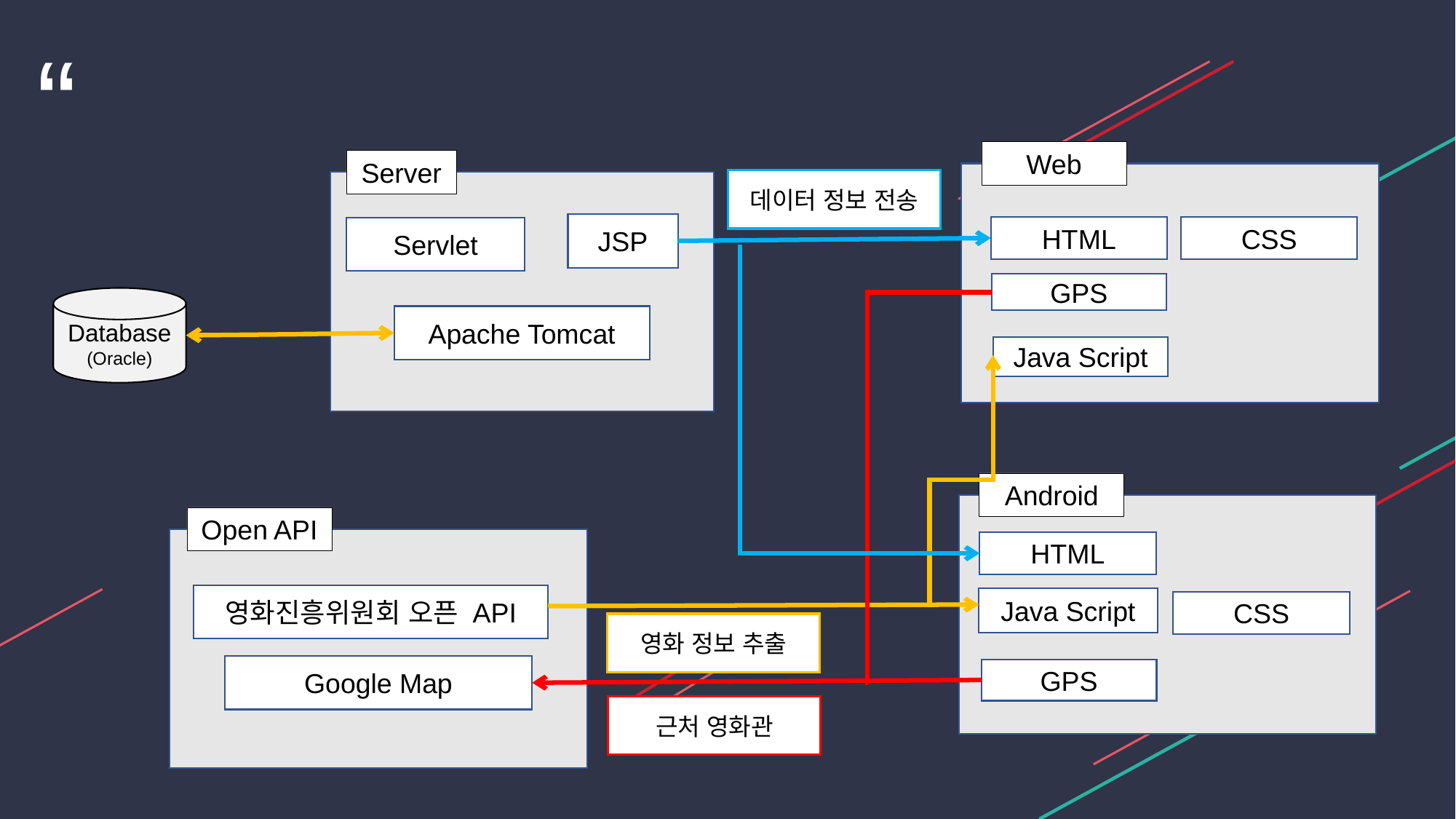

“
 04_기능분석
Web

HTML
CSS
GPS
Java Script
Server

JSP
Servlet
Apache Tomcat
데이터 정보 전송
Database
(Oracle)
Android

HTML
Java Script
CSS
Open API

영화진흥위원회 오픈 API
Google Map
영화 정보 추출
GPS
근처 영화관